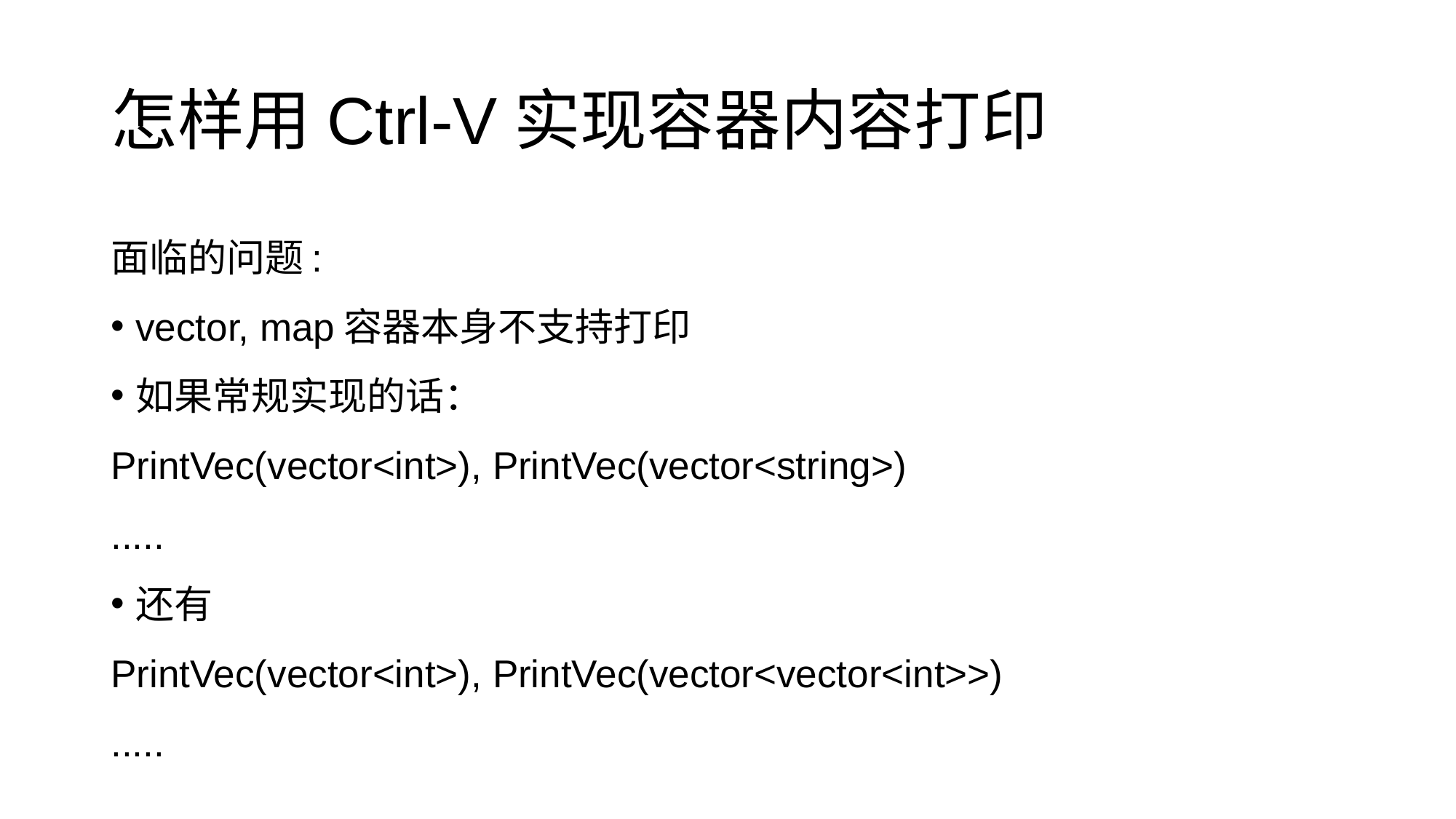

# 怎样用Ctrl-V实现容器内容打印
面临的问题:
vector, map容器本身不支持打印
如果常规实现的话：
PrintVec(vector<int>), PrintVec(vector<string>)
.....
还有
PrintVec(vector<int>), PrintVec(vector<vector<int>>)
.....